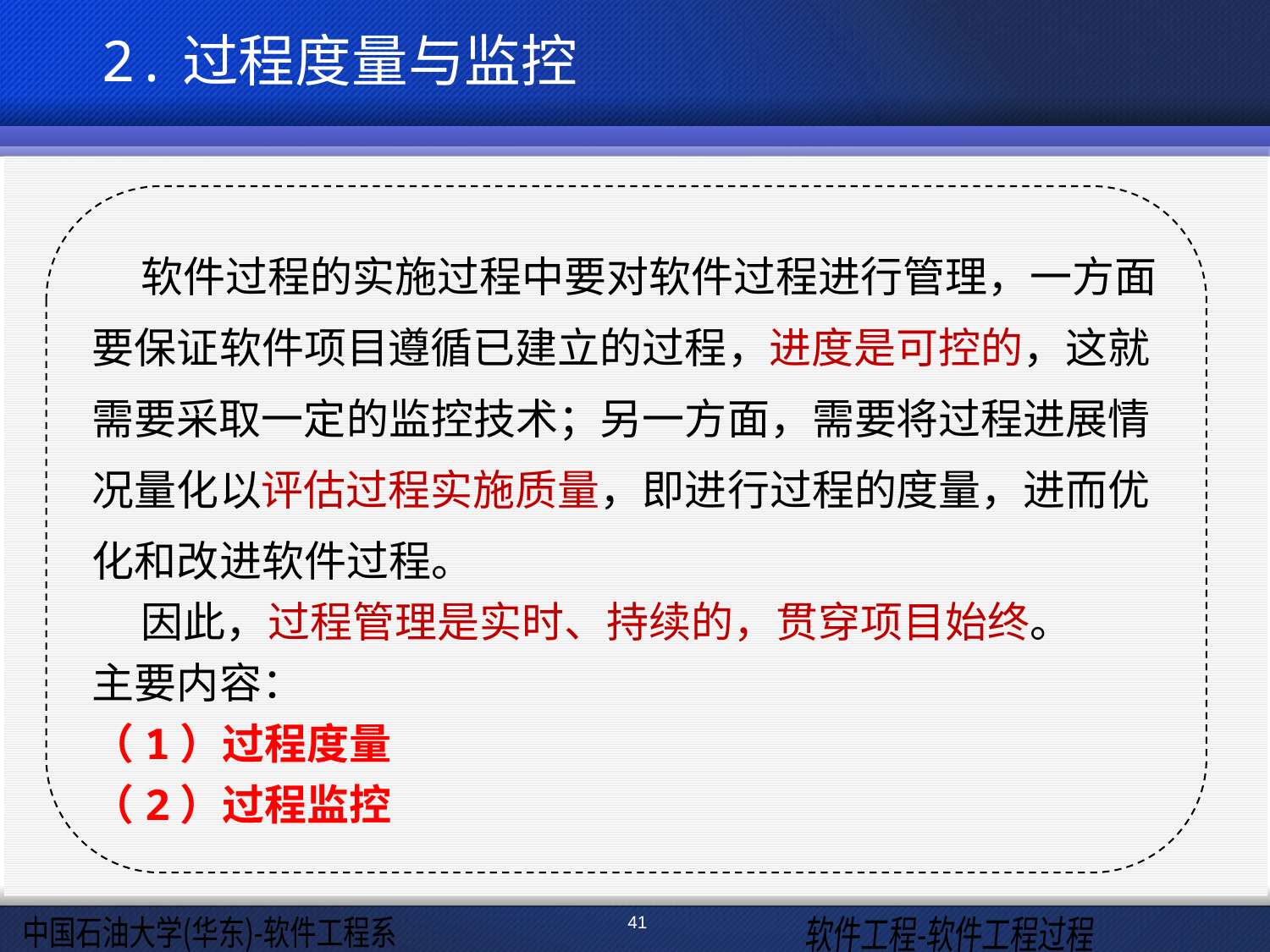

2.过程度量与监控
    软件过程的实施过程中要对软件过程进行管理，一方面要保证软件项目遵循已建立的过程，进度是可控的，这就需要采取一定的监控技术；另一方面，需要将过程进展情况量化以评估过程实施质量，即进行过程的度量，进而优化和改进软件过程。
    因此，过程管理是实时、持续的，贯穿项目始终。
主要内容：
（1）过程度量
（2）过程监控
41